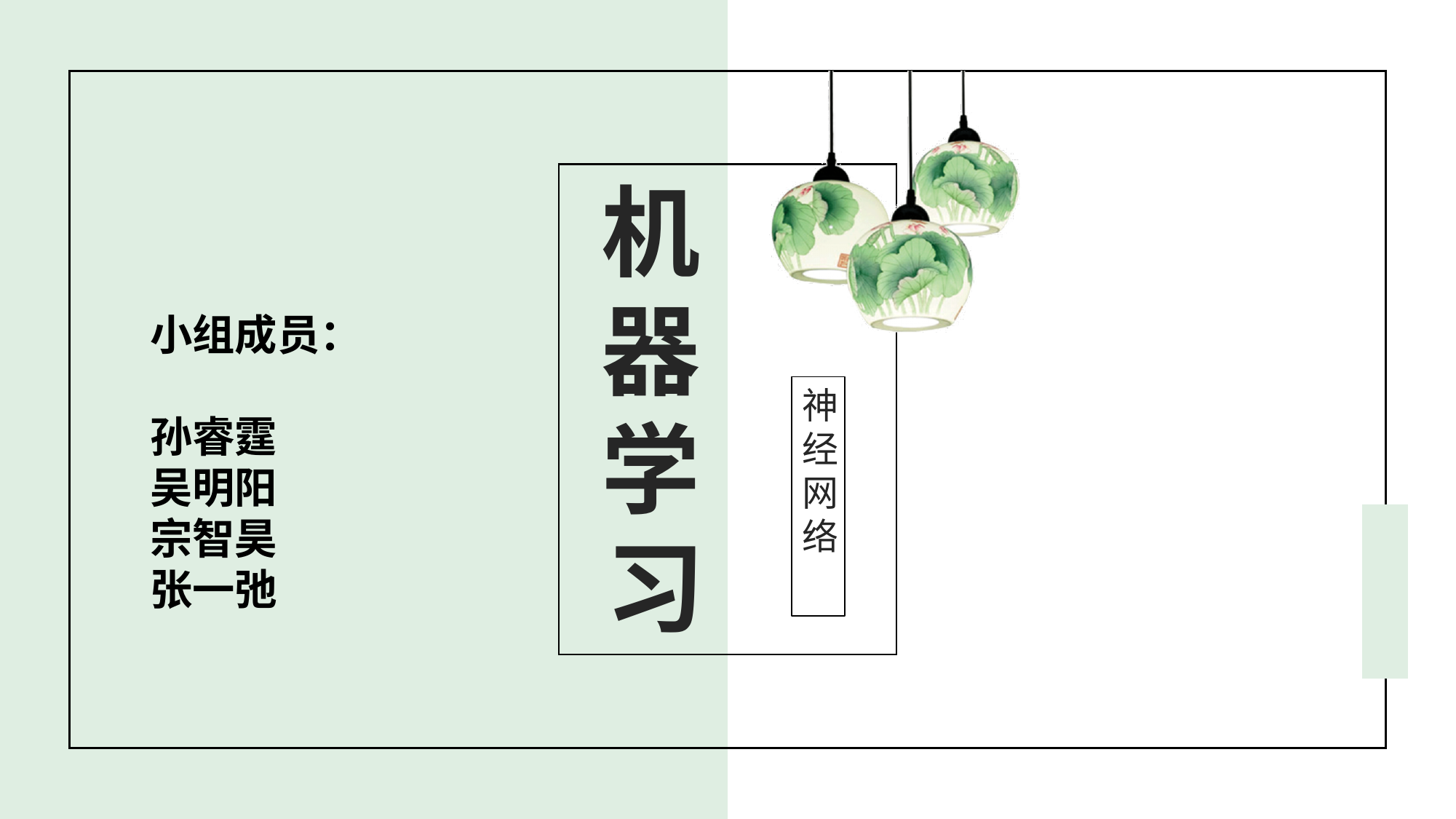

# 机器学习
小组成员：

孙睿霆
吴明阳
宗智昊
张一弛

神经网络